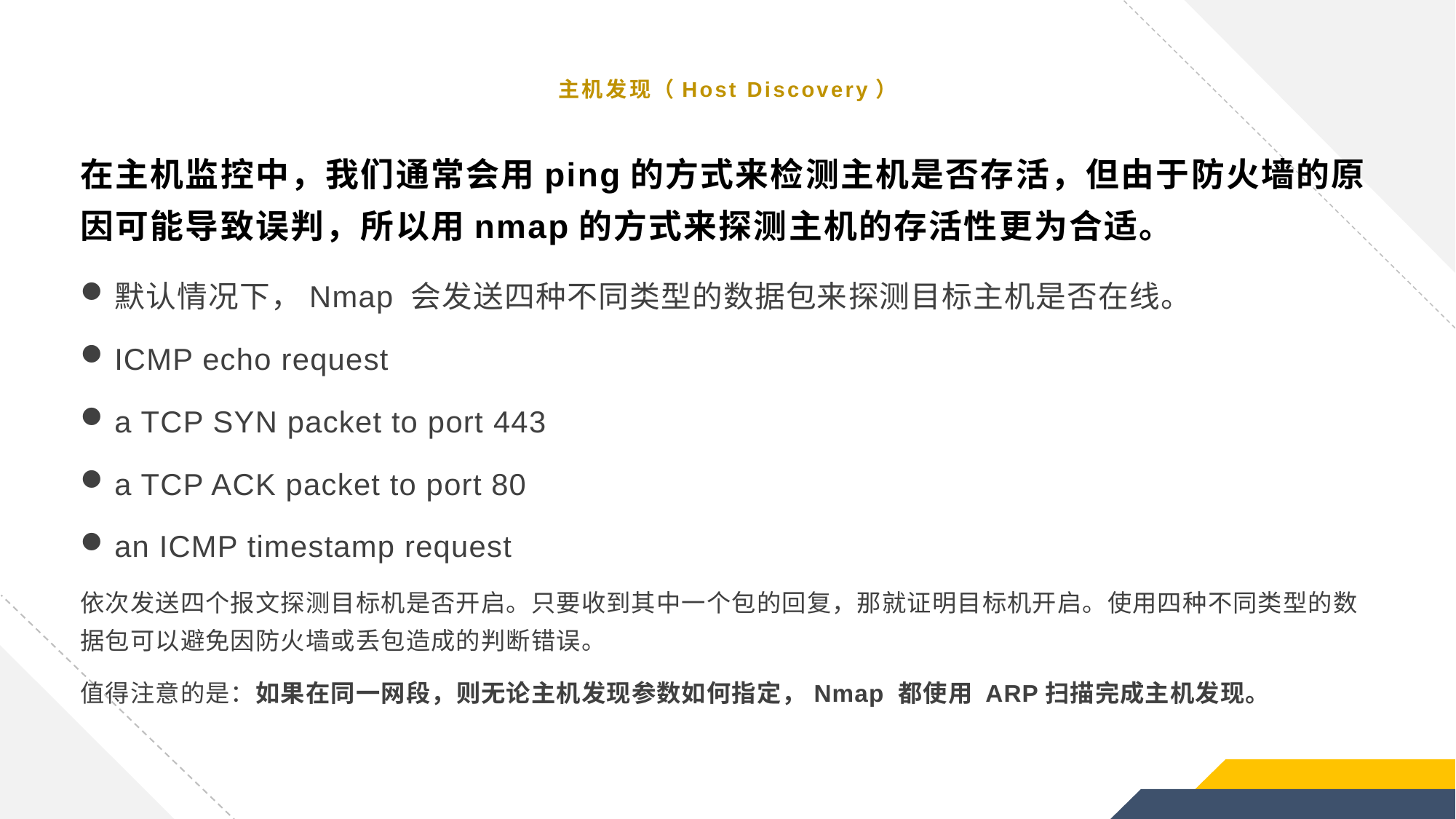

主机发现（Host Discovery）
在主机监控中，我们通常会用ping的方式来检测主机是否存活，但由于防火墙的原因可能导致误判，所以用nmap的方式来探测主机的存活性更为合适。
默认情况下，Nmap 会发送四种不同类型的数据包来探测目标主机是否在线。
ICMP echo request
a TCP SYN packet to port 443
a TCP ACK packet to port 80
an ICMP timestamp request
依次发送四个报文探测目标机是否开启。只要收到其中一个包的回复，那就证明目标机开启。使用四种不同类型的数据包可以避免因防火墙或丢包造成的判断错误。
值得注意的是：如果在同一网段，则无论主机发现参数如何指定，Nmap 都使用 ARP扫描完成主机发现。